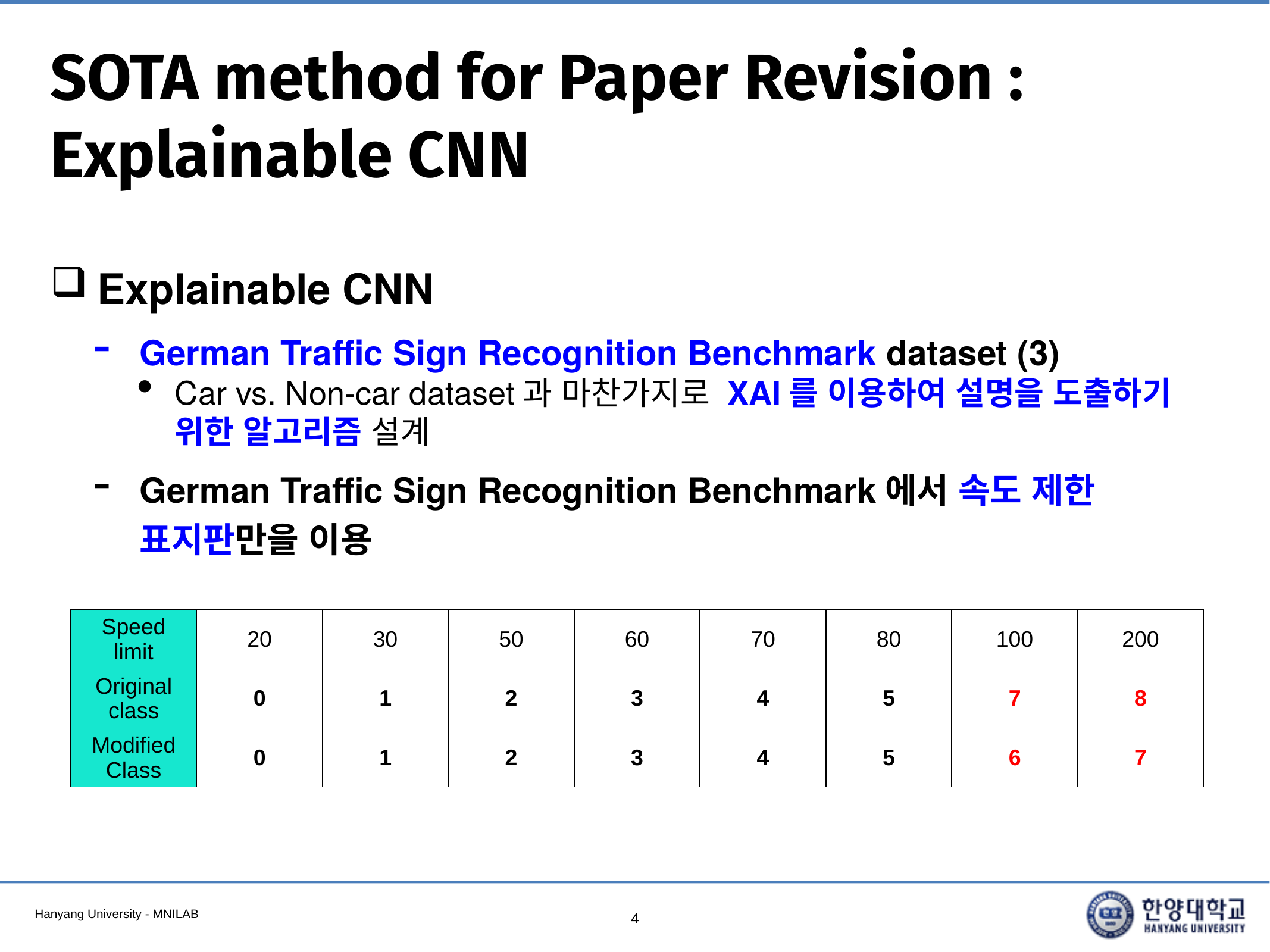

# SOTA method for Paper Revision : Explainable CNN
Explainable CNN
German Traffic Sign Recognition Benchmark dataset (3)
Car vs. Non-car dataset과 마찬가지로 XAI를 이용하여 설명을 도출하기 위한 알고리즘 설계
German Traffic Sign Recognition Benchmark에서 속도 제한 표지판만을 이용
| Speed limit | 20 | 30 | 50 | 60 | 70 | 80 | 100 | 200 |
| --- | --- | --- | --- | --- | --- | --- | --- | --- |
| Original class | 0 | 1 | 2 | 3 | 4 | 5 | 7 | 8 |
| Modified Class | 0 | 1 | 2 | 3 | 4 | 5 | 6 | 7 |
4